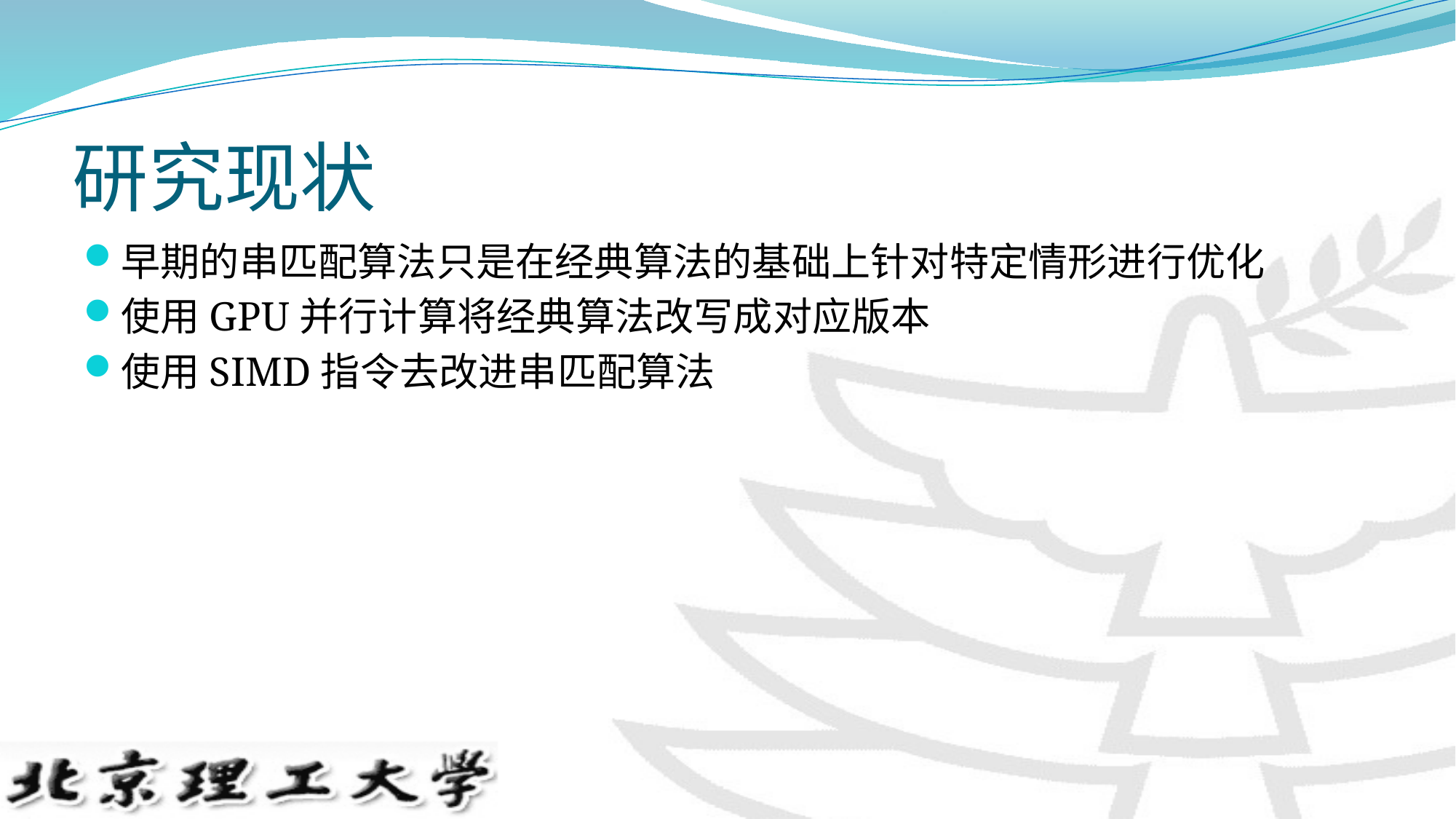

# 研究现状
早期的串匹配算法只是在经典算法的基础上针对特定情形进行优化
使用GPU并行计算将经典算法改写成对应版本
使用SIMD指令去改进串匹配算法